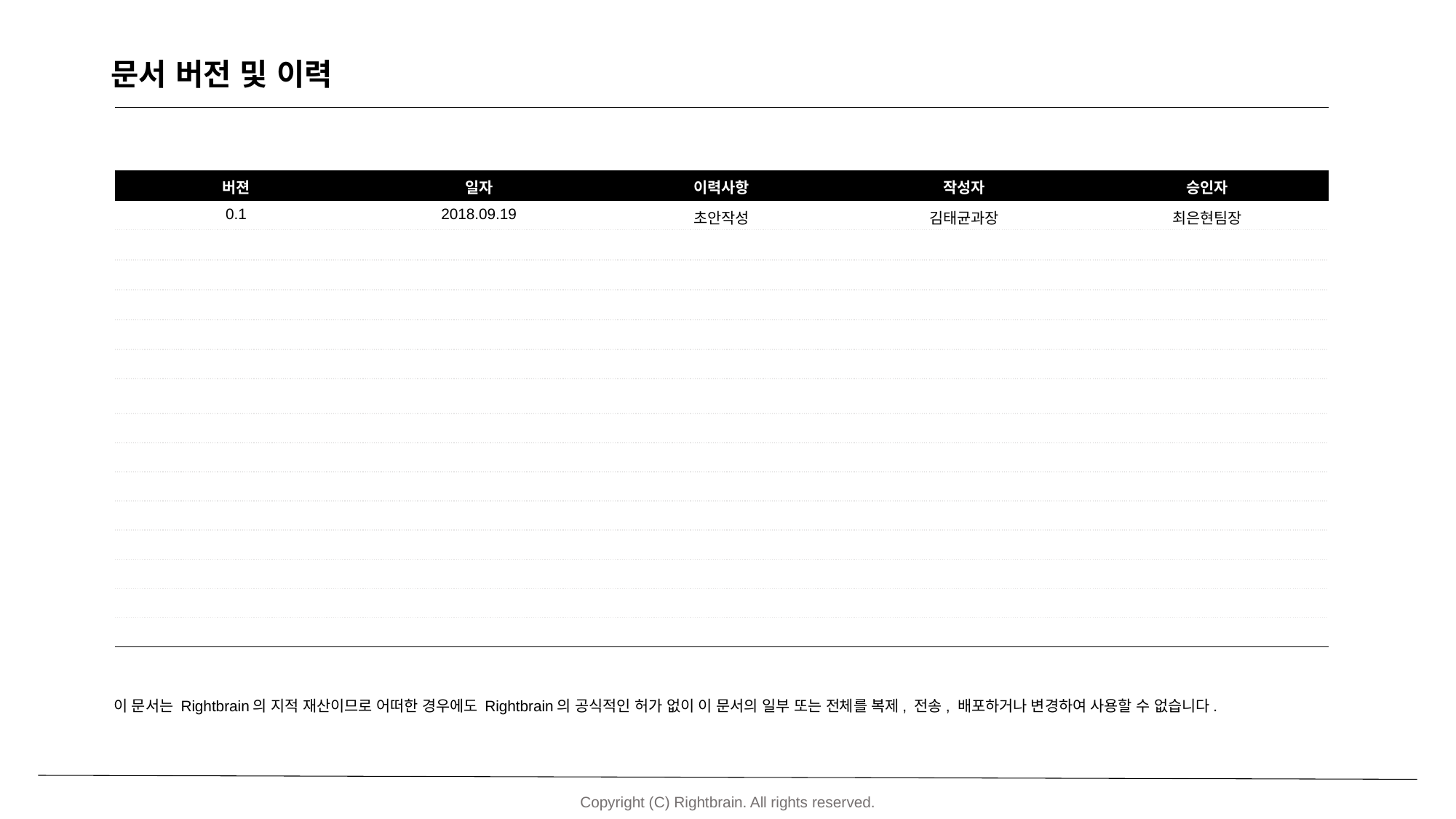

# 문서 버전 및 이력
| 버젼 | 일자 | 이력사항 | 작성자 | 승인자 |
| --- | --- | --- | --- | --- |
| 0.1 | 2018.09.19 | 초안작성 | 김태균과장 | 최은현팀장 |
|  |  |  |  |  |
|  |  |  |  |  |
|  |  |  |  |  |
|  |  |  |  |  |
|  |  |  |  |  |
|  |  |  |  |  |
|  |  |  |  |  |
|  |  |  |  |  |
|  |  |  |  |  |
|  |  |  |  |  |
|  |  |  |  |  |
|  |  |  |  |  |
|  |  |  |  |  |
|  |  |  |  |  |
이 문서는 Rightbrain의 지적 재산이므로 어떠한 경우에도 Rightbrain의 공식적인 허가 없이 이 문서의 일부 또는 전체를 복제, 전송, 배포하거나 변경하여 사용할 수 없습니다.
Copyright (С) Rightbrain. All rights reserved.